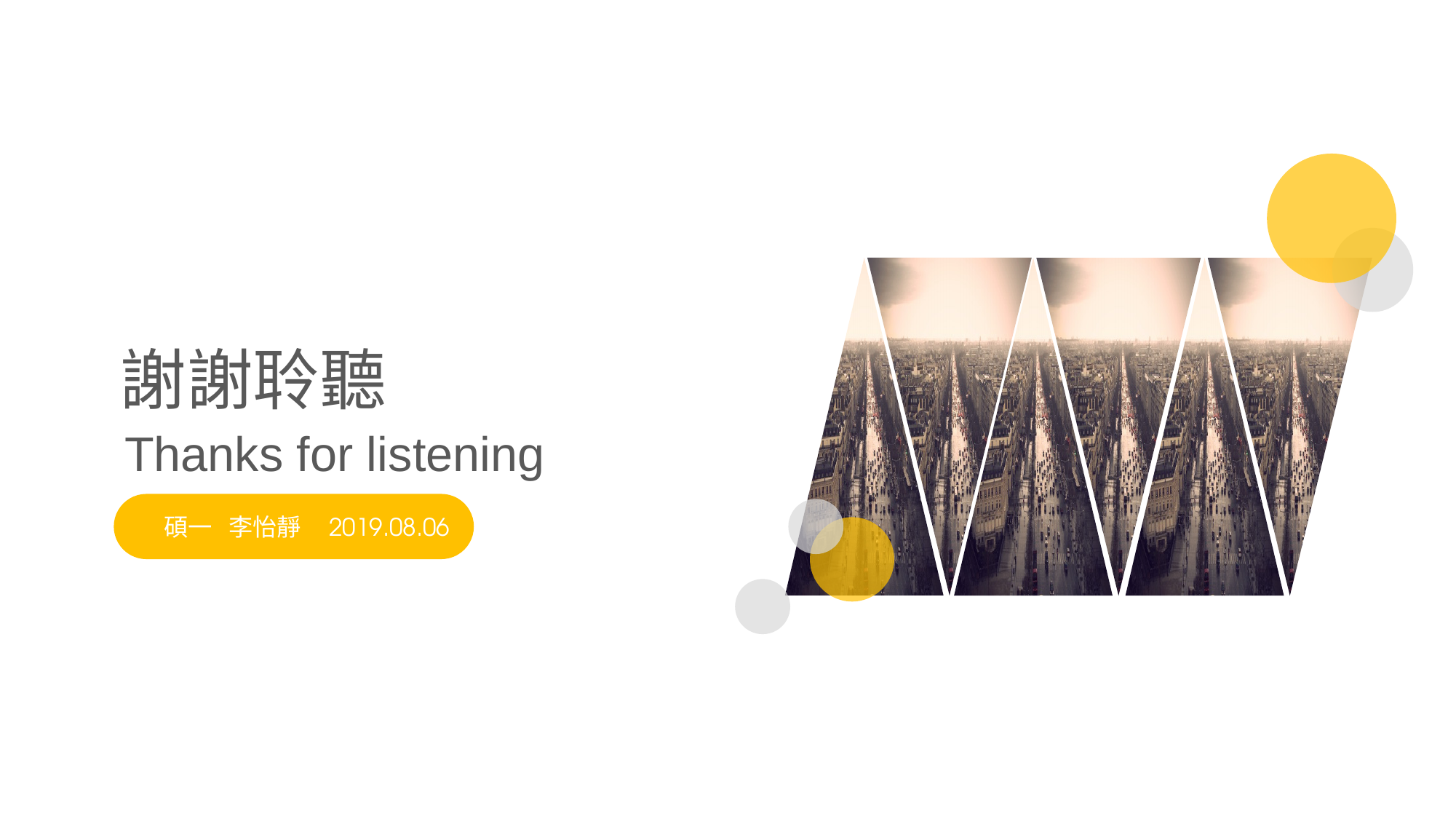

謝謝聆聽
Thanks for listening

碩一   李怡靜    2019.08.06